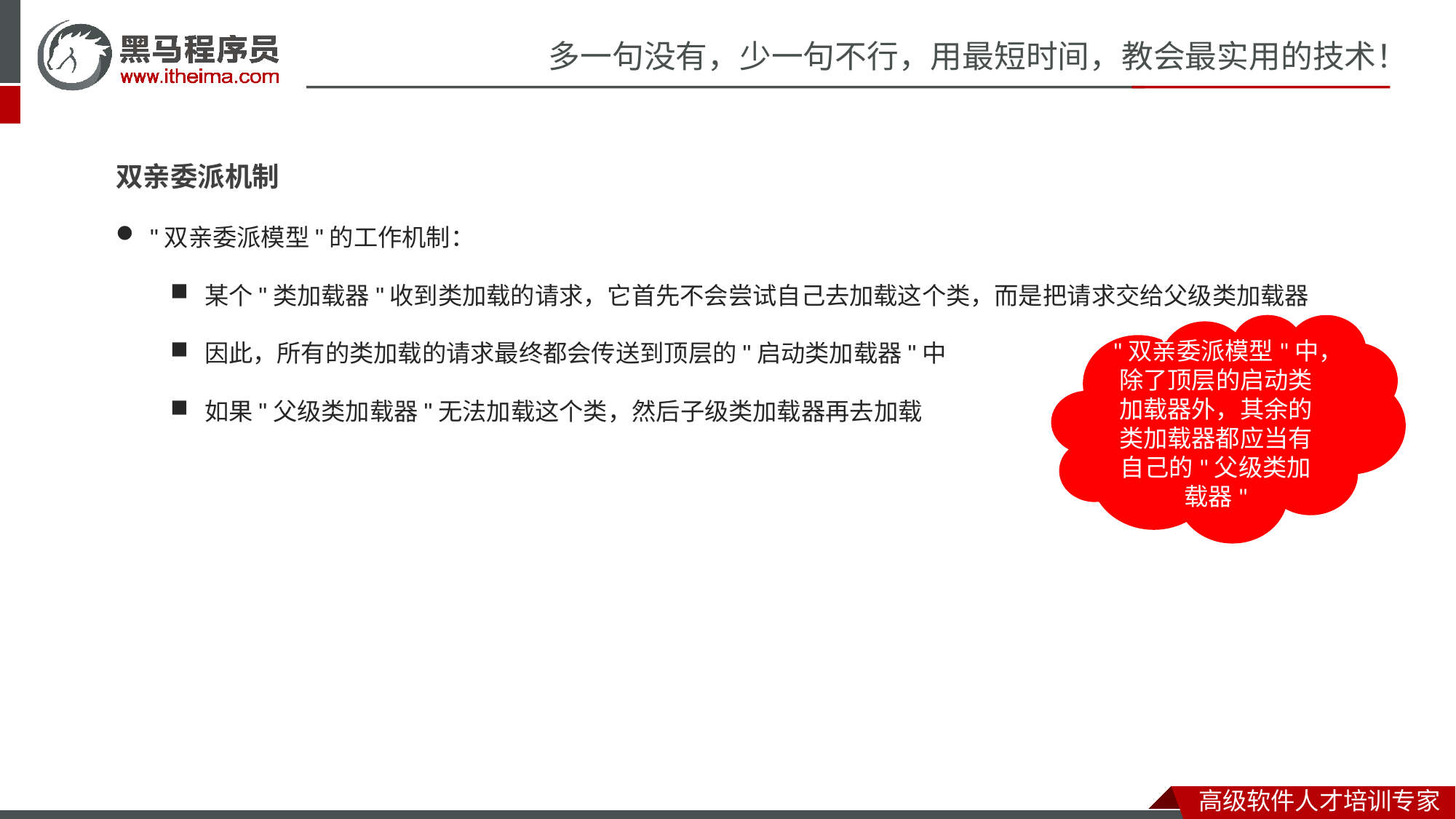

双亲委派机制

"双亲委派模型"的工作机制：
某个"类加载器"收到类加载的请求，它首先不会尝试自己去加载这个类，而是把请求交给父级类加载器
因此，所有的类加载的请求最终都会传送到顶层的"启动类加载器"中
如果"父级类加载器"无法加载这个类，然后子级类加载器再去加载
"双亲委派模型"中，除了顶层的启动类加载器外，其余的类加载器都应当有自己的"父级类加载器"